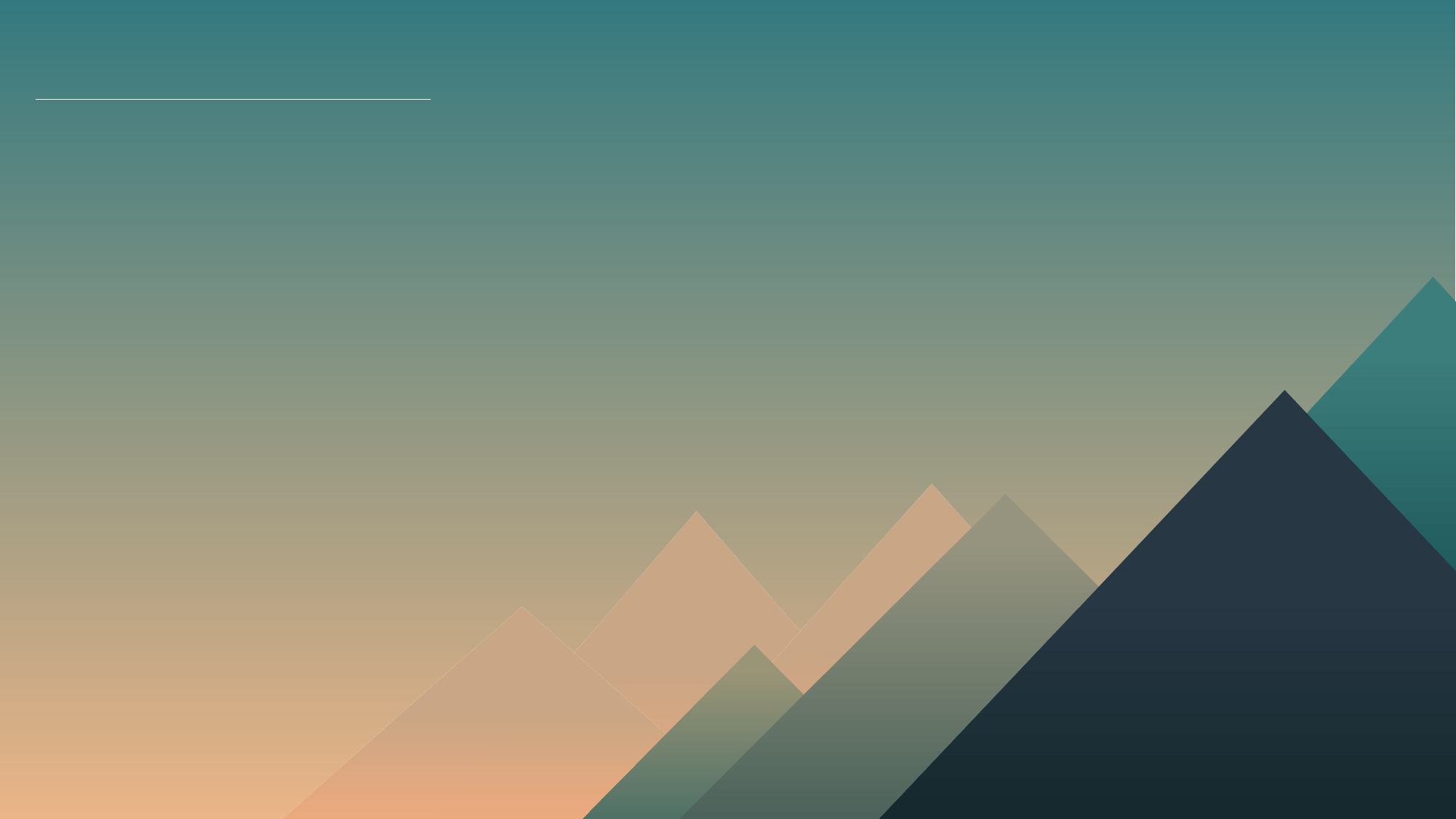

Intention of the Planning
기획 의도

    산 이름만 입력해도 산의 상세 정보 확인 가능

    산의 정보를 제공해 다양한 서비스에 도움